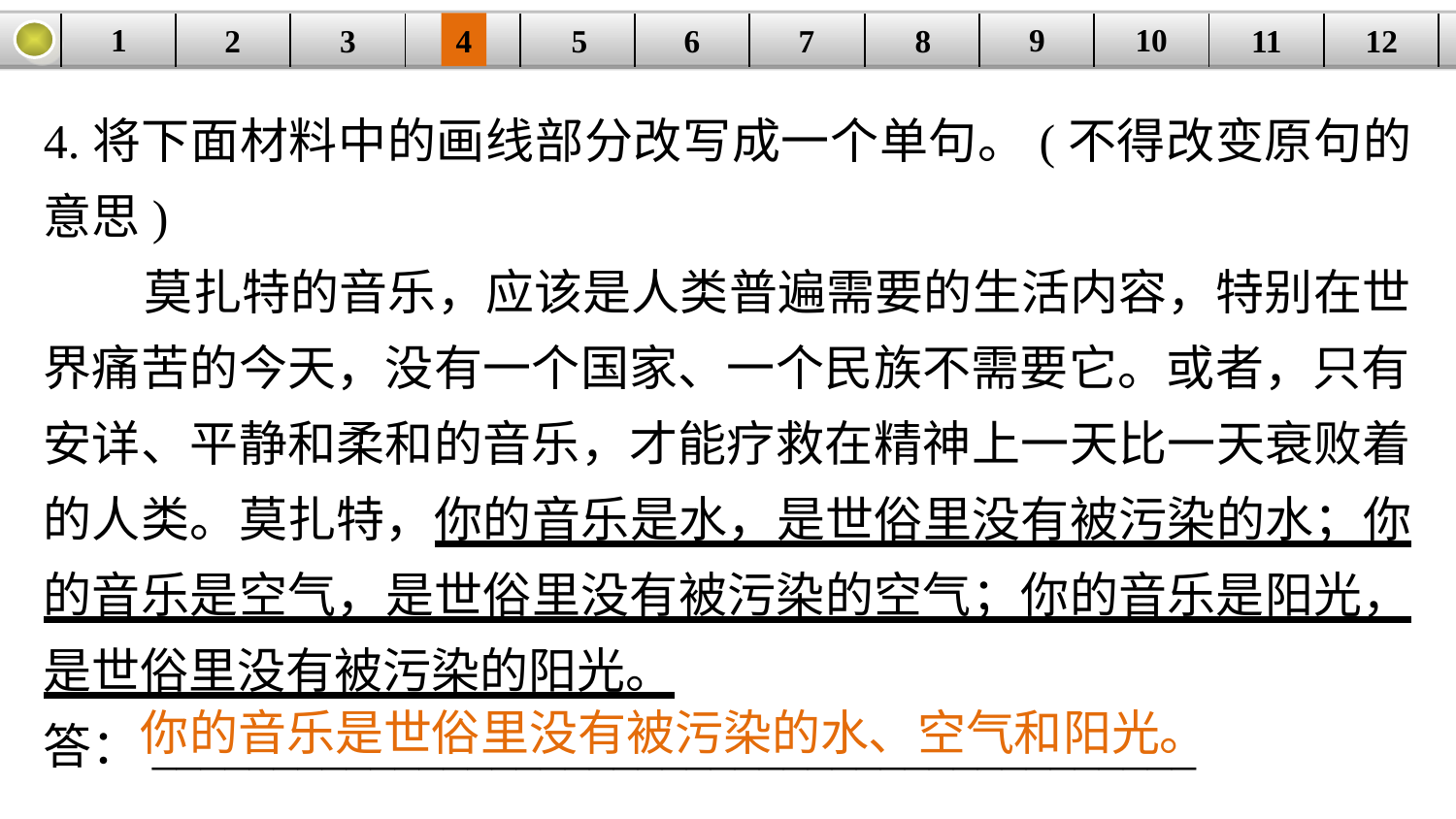

9
10
1
3
4
5
6
8
11
2
12
|  |  |  |  |  |  |  |  |  |  |  |  |
| --- | --- | --- | --- | --- | --- | --- | --- | --- | --- | --- | --- |
7

4.将下面材料中的画线部分改写成一个单句。(不得改变原句的意思)
        莫扎特的音乐，应该是人类普遍需要的生活内容，特别在世界痛苦的今天，没有一个国家、一个民族不需要它。或者，只有安详、平静和柔和的音乐，才能疗救在精神上一天比一天衰败着的人类。莫扎特，你的音乐是水，是世俗里没有被污染的水；你的音乐是空气，是世俗里没有被污染的空气；你的音乐是阳光，是世俗里没有被污染的阳光。
答：___________________________________________
你的音乐是世俗里没有被污染的水、空气和阳光。